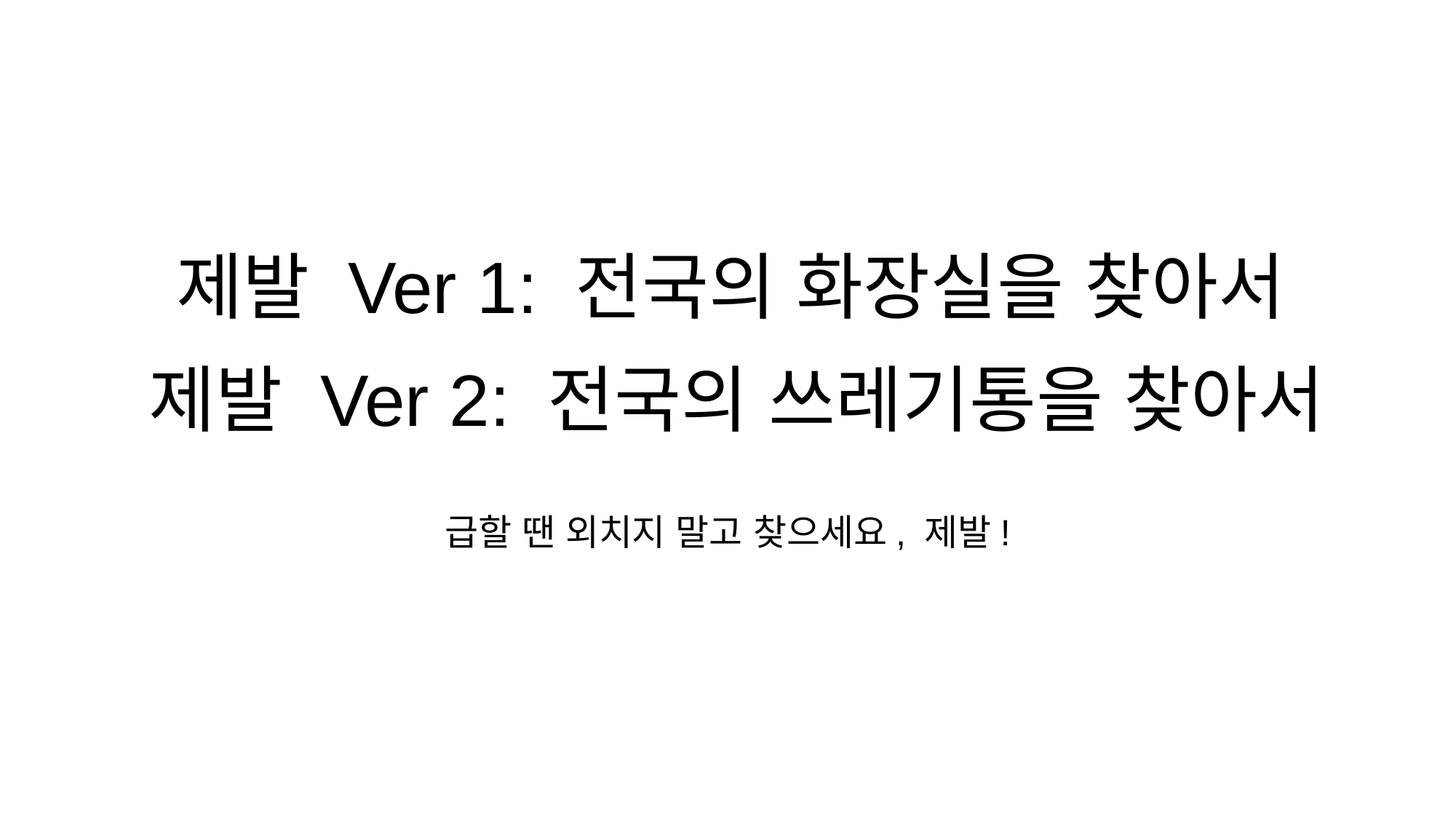

# 제발 Ver 1: 전국의 화장실을 찾아서
제발 Ver 2: 전국의 쓰레기통을 찾아서
급할 땐 외치지 말고 찾으세요, 제발!